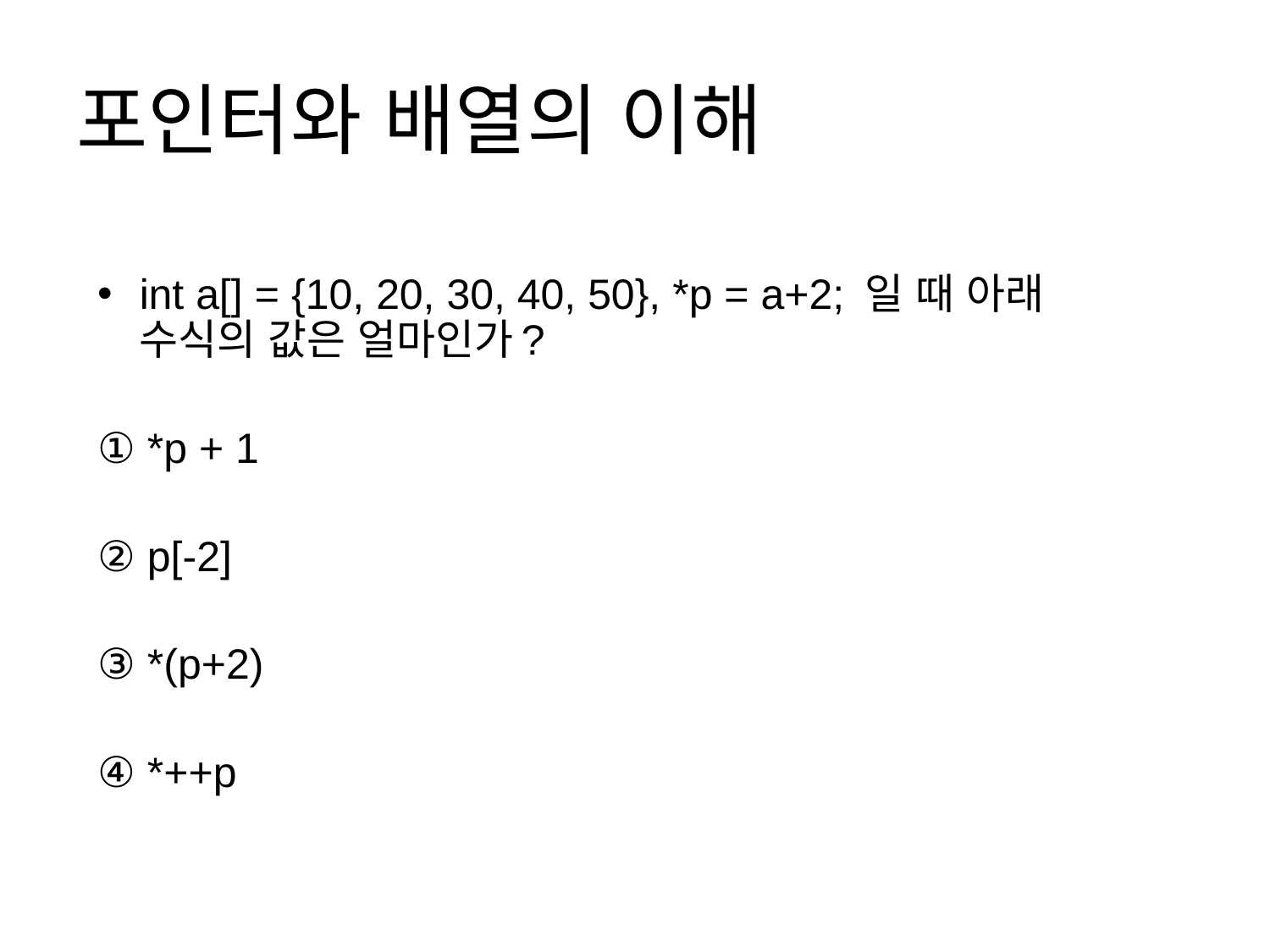

# 포인터와 배열의 이해
int a[] = {10, 20, 30, 40, 50}, *p = a+2; 일 때 아래 수식의 값은 얼마인가?

① *p + 1

② p[-2]

③ *(p+2)

④ *++p